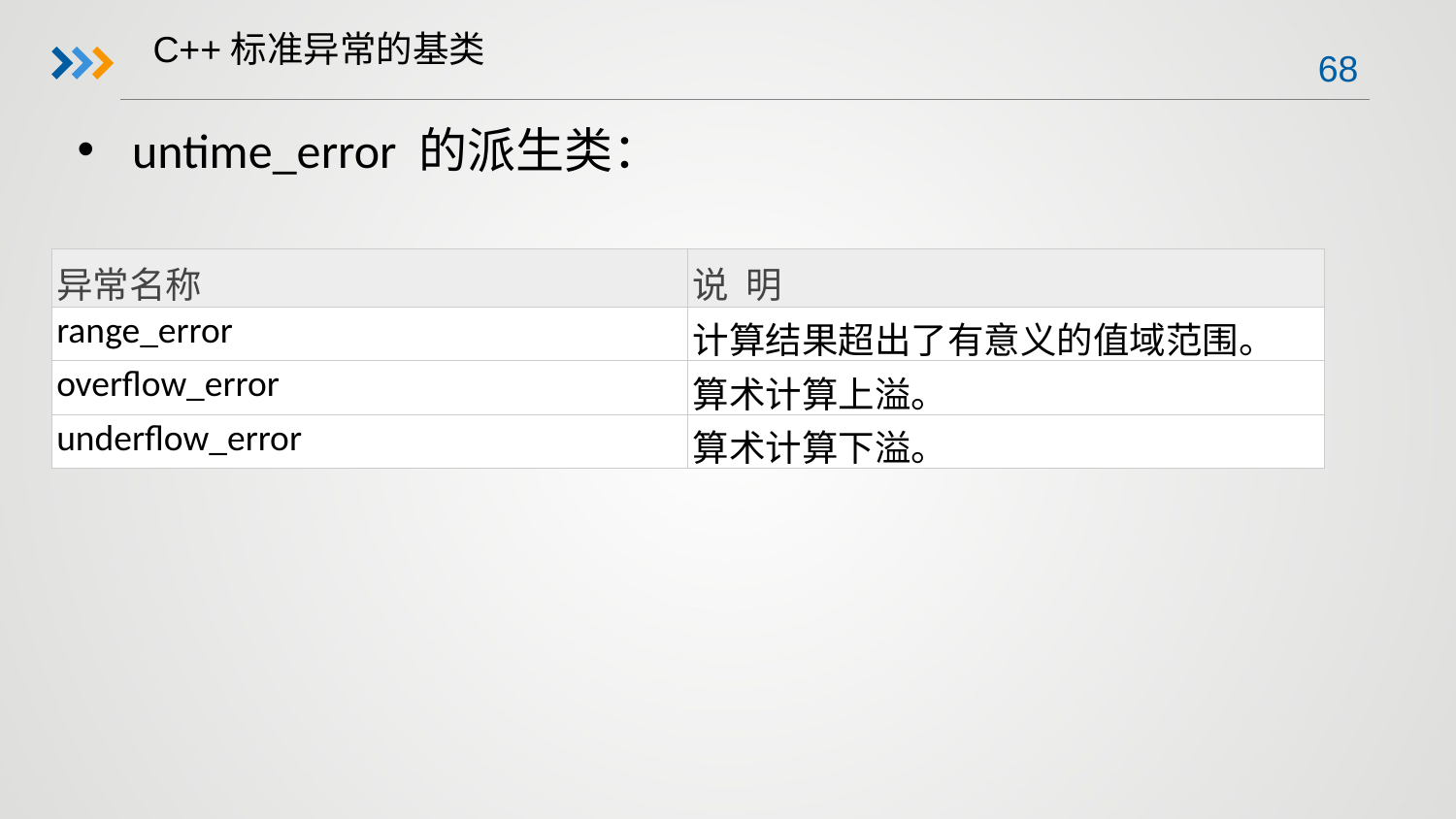

C++标准异常的基类

untime_error 的派生类：
| 异常名称 | 说  明 |
| --- | --- |
| range\_error | 计算结果超出了有意义的值域范围。 |
| overflow\_error | 算术计算上溢。 |
| underflow\_error | 算术计算下溢。 |